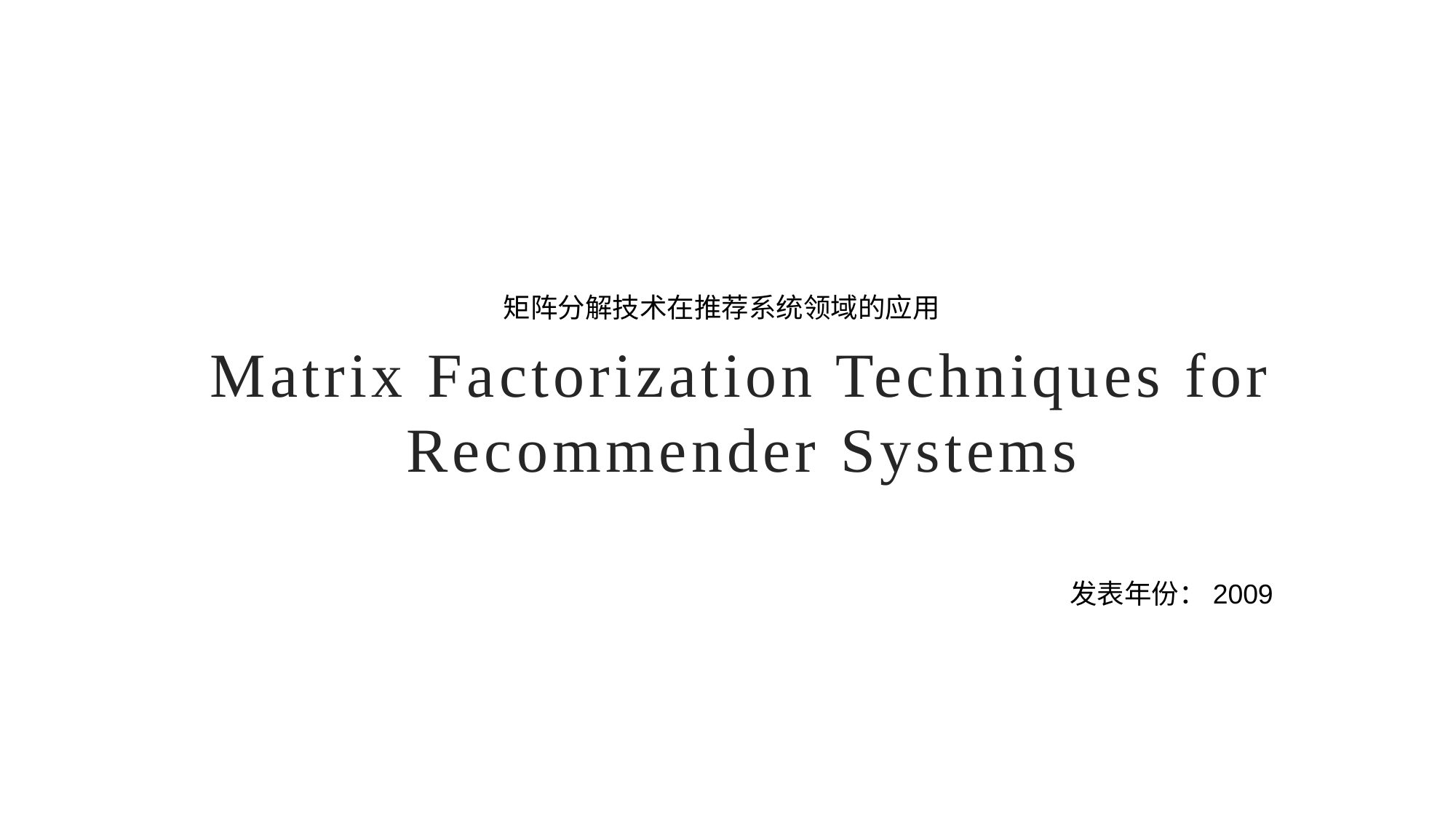

矩阵分解技术在推荐系统领域的应用
# Matrix Factorization Techniques for Recommender Systems
发表年份：2009